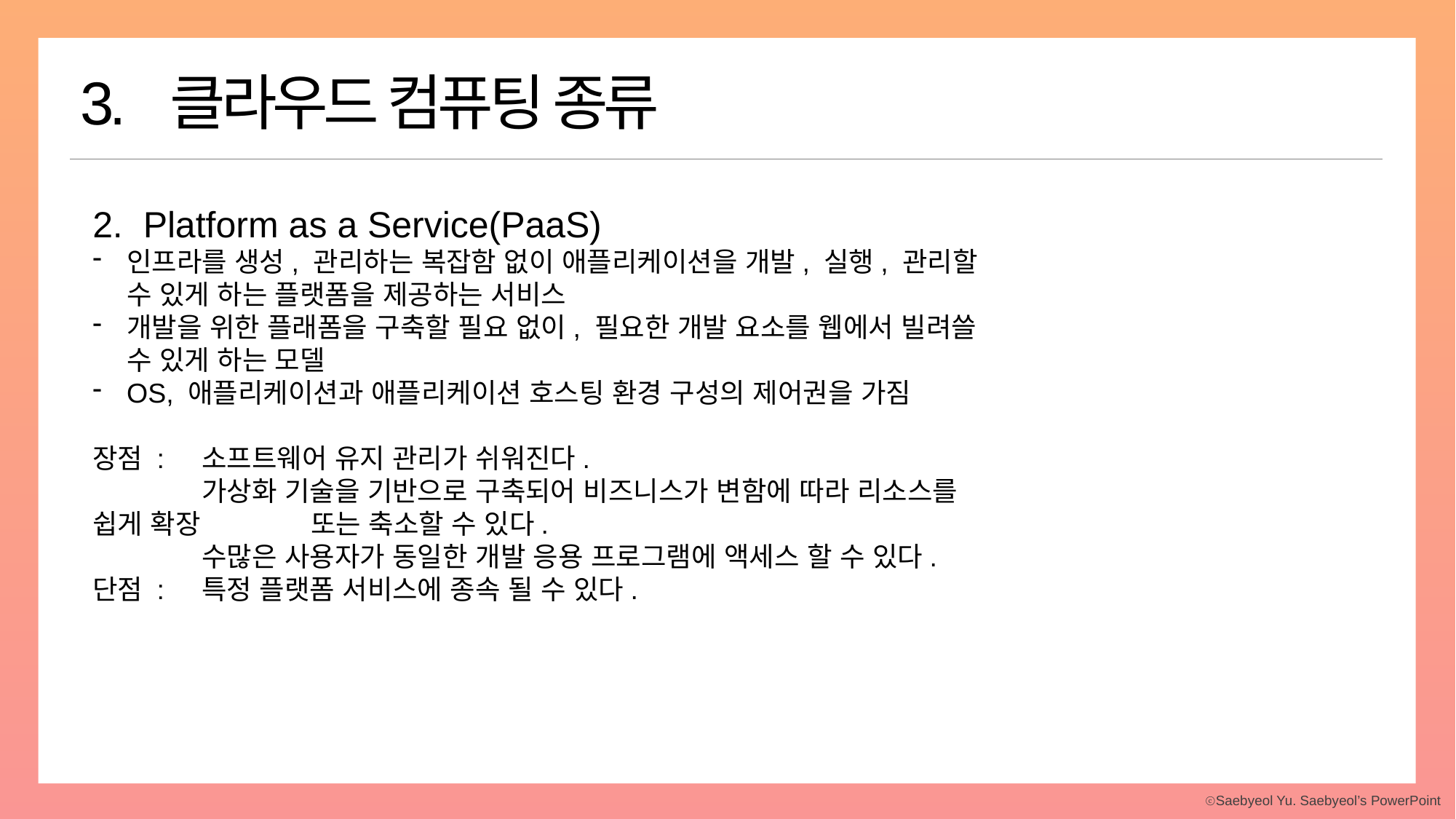

3.  클라우드 컴퓨팅 종류
2.  Platform as a Service(PaaS)
인프라를 생성, 관리하는 복잡함 없이 애플리케이션을 개발, 실행, 관리할 수 있게 하는 플랫폼을 제공하는 서비스
개발을 위한 플래폼을 구축할 필요 없이, 필요한 개발 요소를 웹에서 빌려쓸 수 있게 하는 모델
OS, 애플리케이션과 애플리케이션 호스팅 환경 구성의 제어권을 가짐

장점 : 	소프트웨어 유지 관리가 쉬워진다.
	가상화 기술을 기반으로 구축되어 비즈니스가 변함에 따라 리소스를 쉽게 확장 	또는 축소할 수 있다.
	수많은 사용자가 동일한 개발 응용 프로그램에 액세스 할 수 있다.
단점 :	특정 플랫폼 서비스에 종속 될 수 있다.